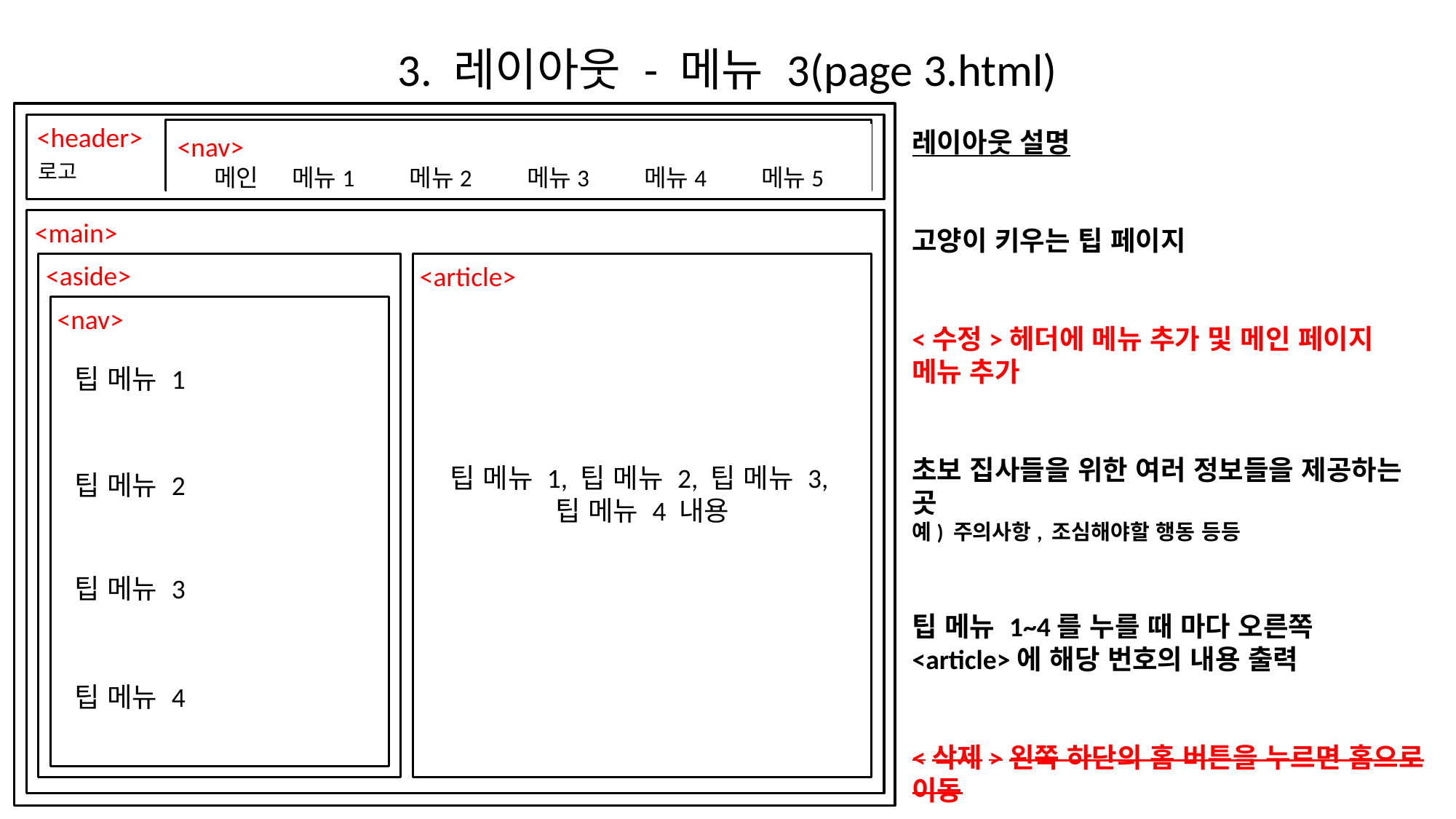

# 3. 레이아웃 - 메뉴 3(page 3.html)

<header>

레이아웃 설명

고양이 키우는 팁 페이지

<수정>헤더에 메뉴 추가 및 메인 페이지 메뉴 추가

초보 집사들을 위한 여러 정보들을 제공하는 곳
예) 주의사항, 조심해야할 행동 등등

팁 메뉴 1~4를 누를 때 마다 오른쪽 <article>에 해당 번호의 내용 출력

<삭제>왼쪽 하단의 홈 버튼을 누르면 홈으로 이동

<nav>
메인     메뉴1         메뉴2         메뉴3         메뉴4         메뉴5
로고
<main>

    <aside>

 <article>
<nav>

팁 메뉴 1
팁 메뉴 1, 팁 메뉴 2, 팁 메뉴 3,
팁 메뉴 4 내용

팁 메뉴 2
팁 메뉴 3
팁 메뉴 4